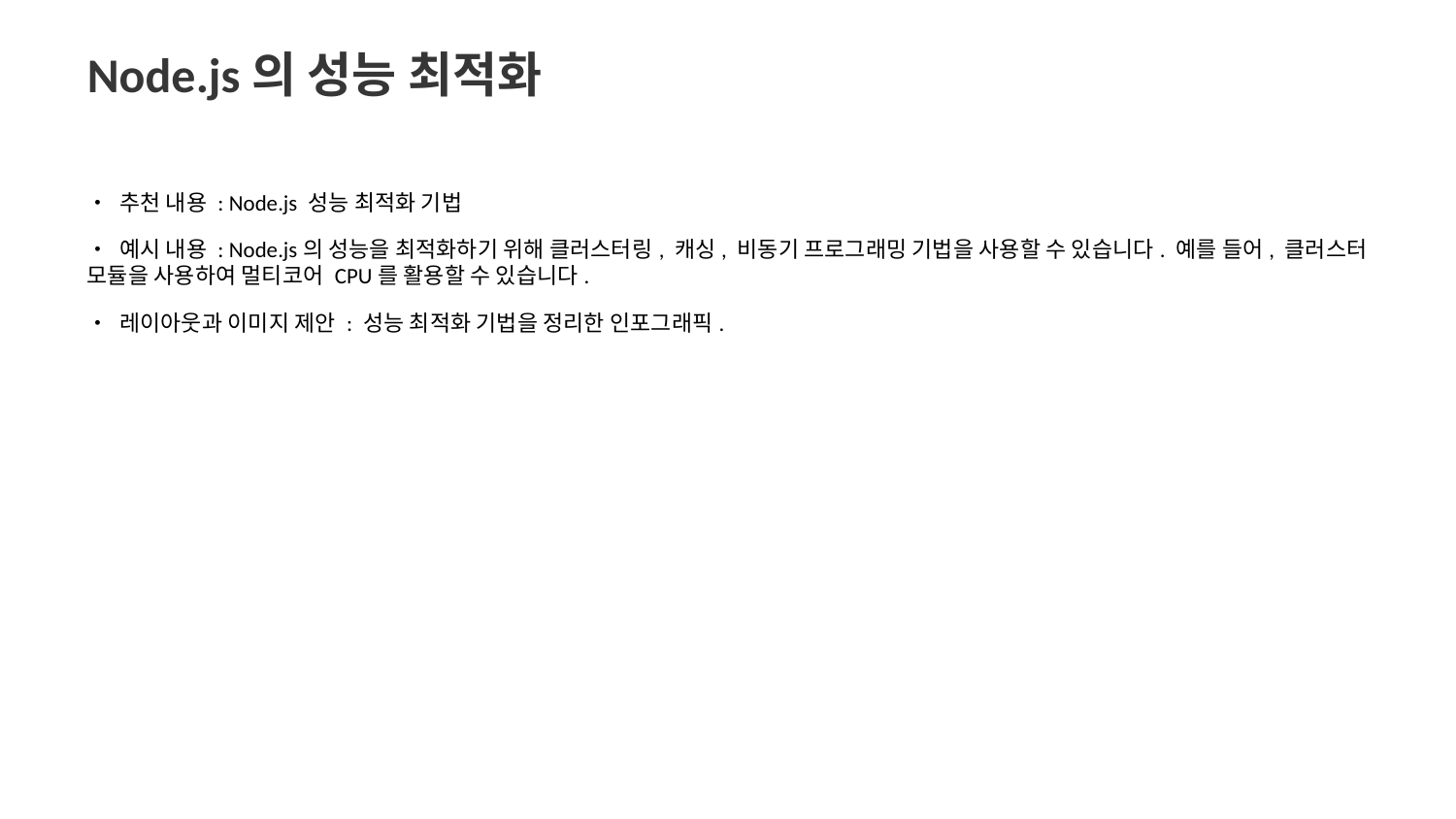

Node.js의 성능 최적화
• 추천 내용 : Node.js 성능 최적화 기법
• 예시 내용 : Node.js의 성능을 최적화하기 위해 클러스터링, 캐싱, 비동기 프로그래밍 기법을 사용할 수 있습니다. 예를 들어, 클러스터 모듈을 사용하여 멀티코어 CPU를 활용할 수 있습니다.
• 레이아웃과 이미지 제안 : 성능 최적화 기법을 정리한 인포그래픽.